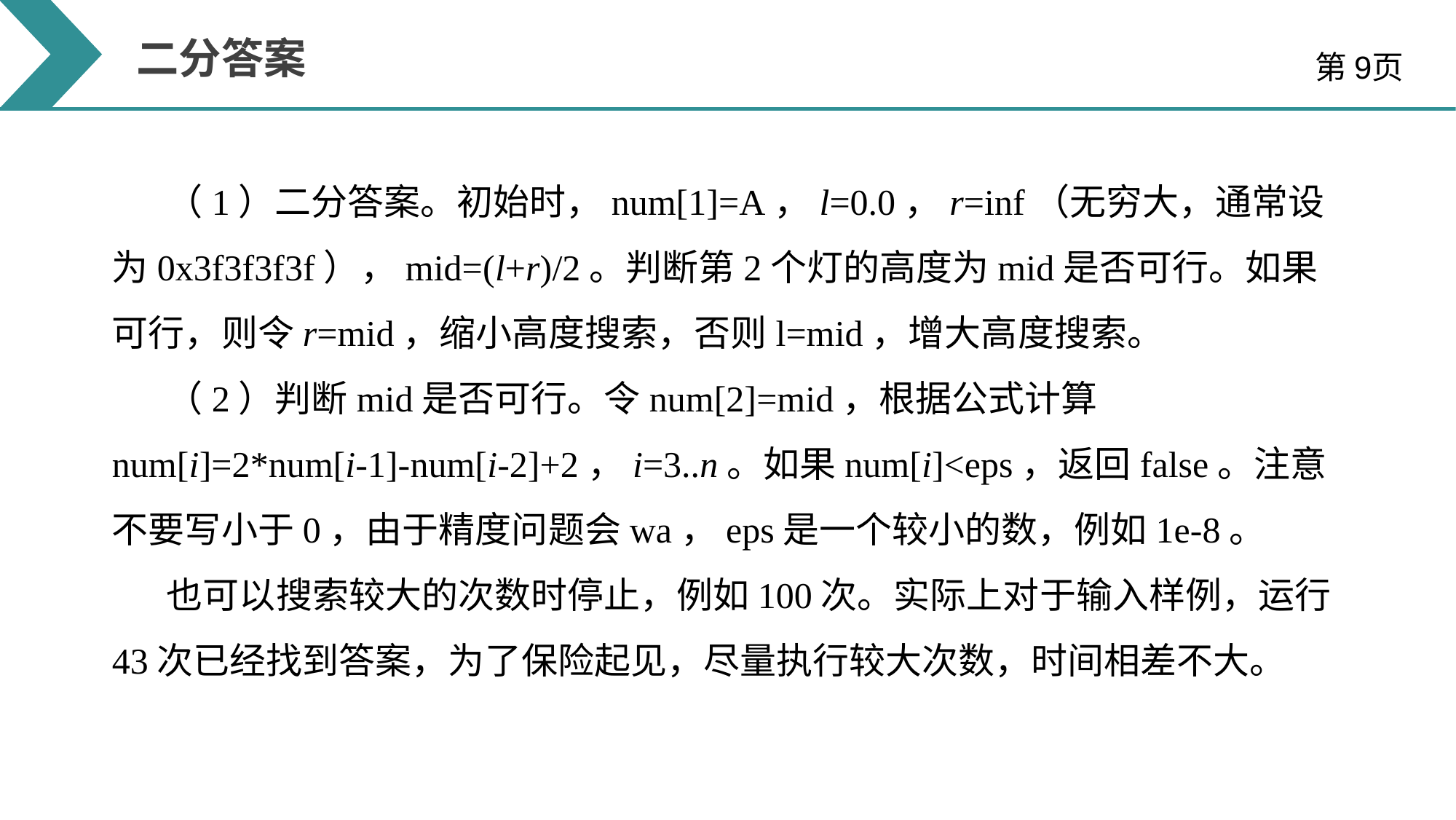

二分答案
第9页
（1）二分答案。初始时，num[1]=A，l=0.0，r=inf（无穷大，通常设为0x3f3f3f3f），mid=(l+r)/2。判断第2个灯的高度为mid是否可行。如果可行，则令r=mid，缩小高度搜索，否则l=mid，增大高度搜索。
（2）判断mid是否可行。令num[2]=mid，根据公式计算num[i]=2*num[i-1]-num[i-2]+2，i=3..n。如果num[i]<eps，返回false。注意不要写小于0，由于精度问题会wa，eps是一个较小的数，例如1e-8。
也可以搜索较大的次数时停止，例如100次。实际上对于输入样例，运行43次已经找到答案，为了保险起见，尽量执行较大次数，时间相差不大。